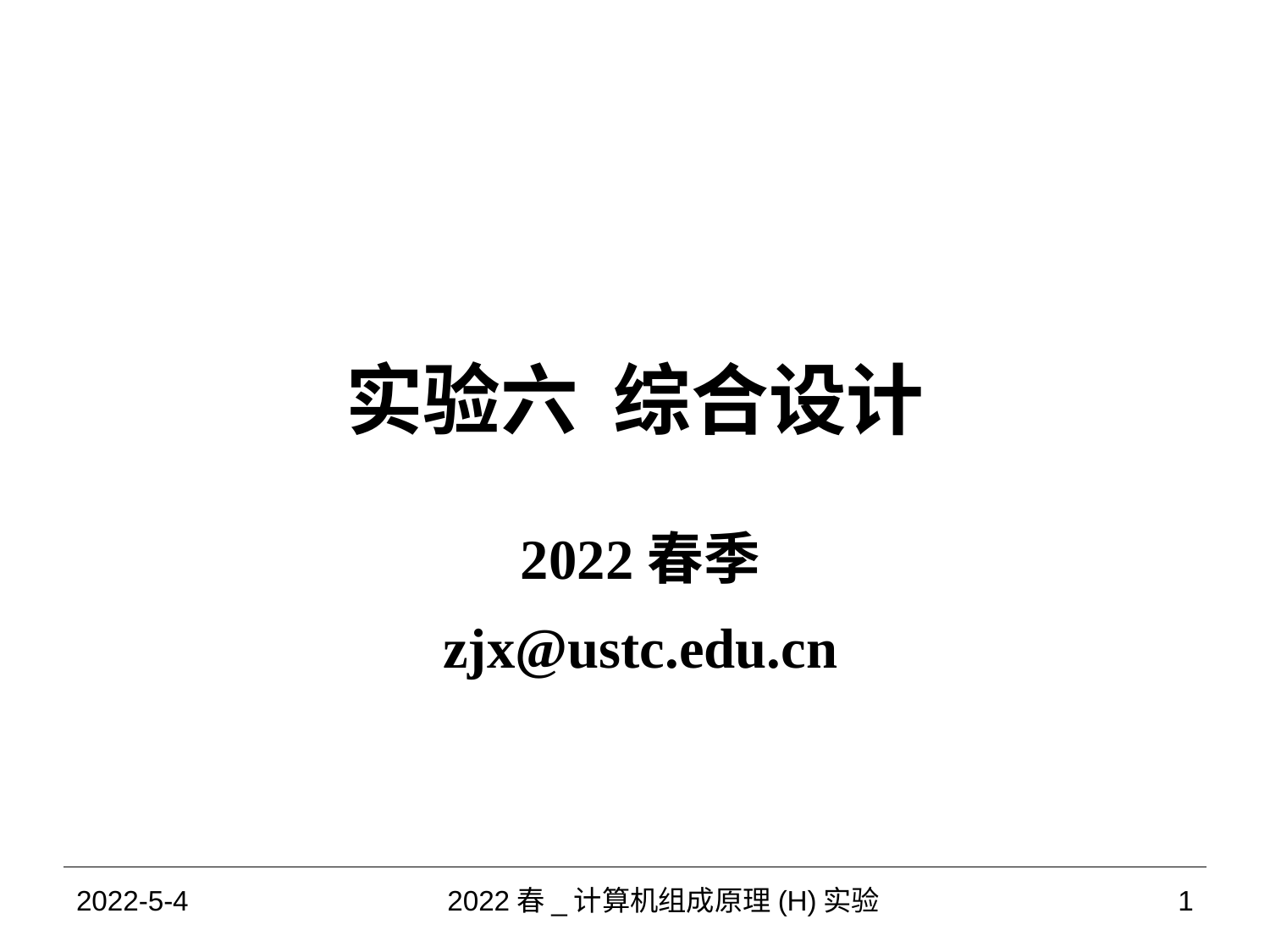

# 实验六  综合设计
2022春季
zjx@ustc.edu.cn
2022-5-4
2022春_计算机组成原理(H)实验
1